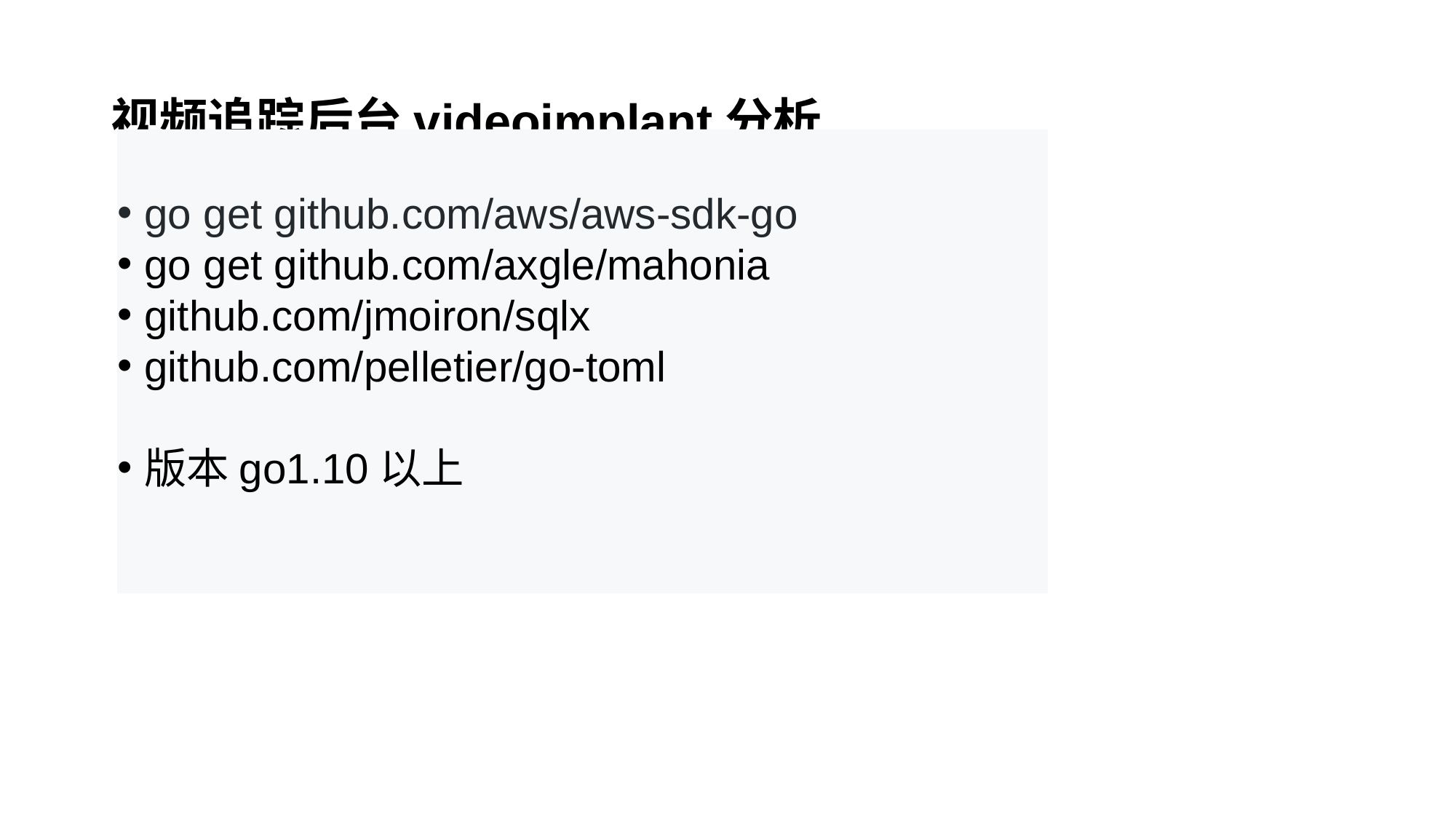

# 视频追踪后台videoimplant分析
go get github.com/aws/aws-sdk-go
go get github.com/axgle/mahonia
github.com/jmoiron/sqlx
github.com/pelletier/go-toml

版本go1.10以上